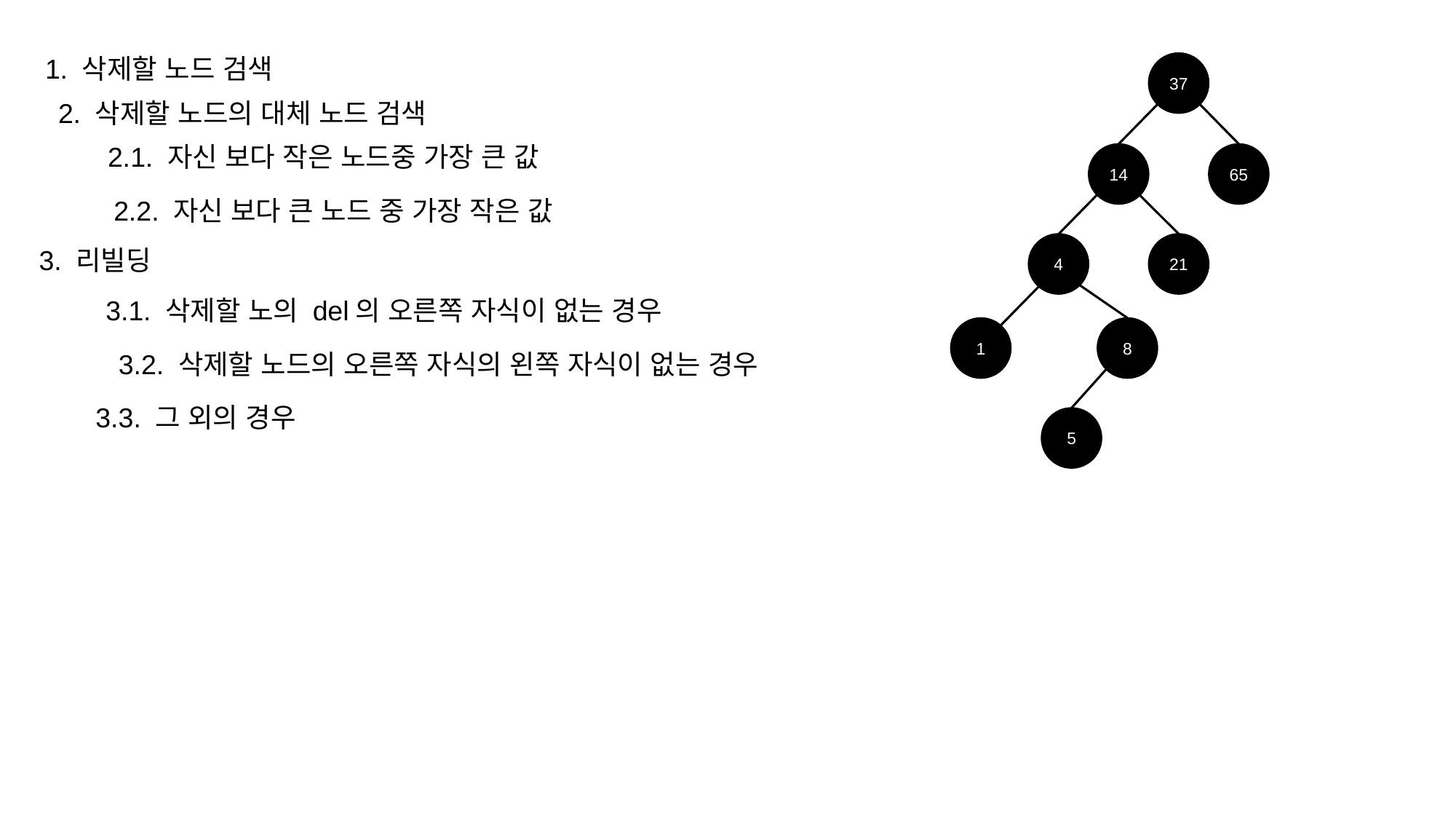

1. 삭제할 노드 검색
2. 삭제할 노드의 대체 노드 검색
2.1. 자신 보다 작은 노드중 가장 큰 값
2.2. 자신 보다 큰 노드 중 가장 작은 값
3. 리빌딩
3.1. 삭제할 노의 del의 오른쪽 자식이 없는 경우
3.2. 삭제할 노드의 오른쪽 자식의 왼쪽 자식이 없는 경우
3.3. 그 외의 경우
37
14
65
4
21
1
8
5